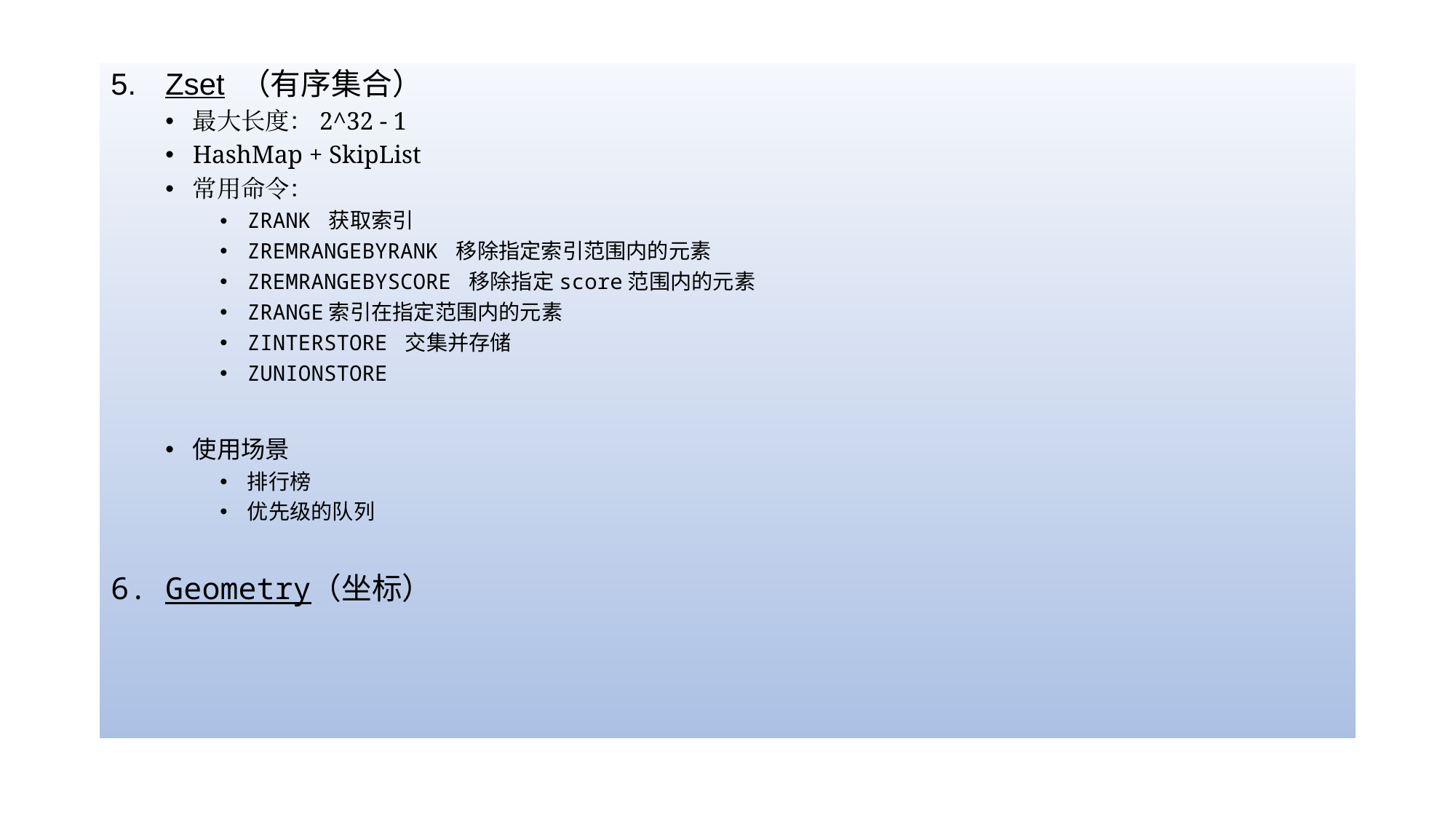

Zset （有序集合）
最大长度：2^32 - 1
HashMap + SkipList
常用命令：
ZRANK 获取索引
ZREMRANGEBYRANK 移除指定索引范围内的元素
ZREMRANGEBYSCORE 移除指定score范围内的元素
ZRANGE索引在指定范围内的元素
ZINTERSTORE 交集并存储
ZUNIONSTORE

使用场景
排行榜
优先级的队列

Geometry（坐标）